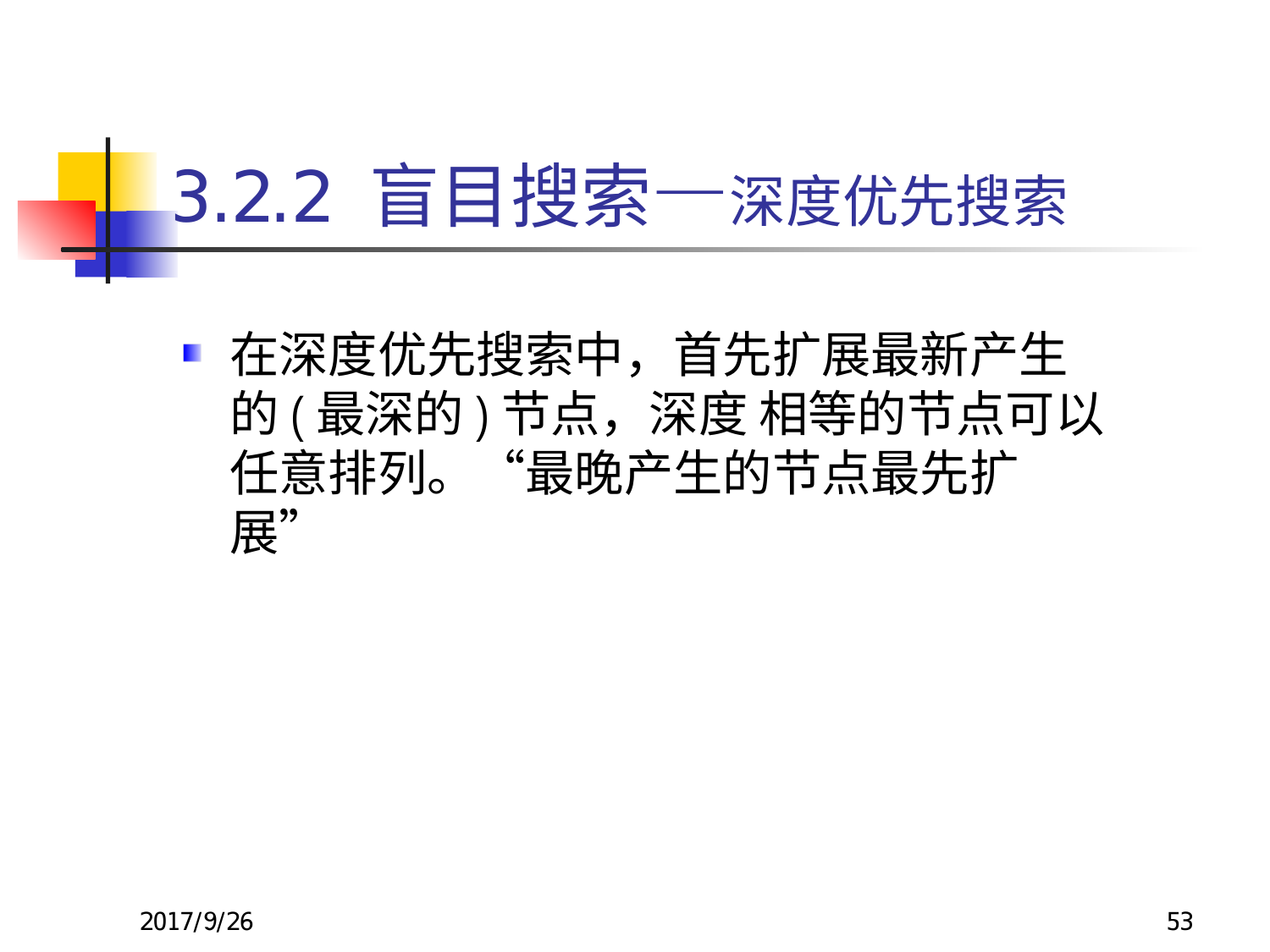

# 3.2.2 盲目搜索—深度优先搜索
在深度优先搜索中，首先扩展最新产生的(最深的)节点，深度 相等的节点可以任意排列。“最晚产生的节点最先扩展”

2017/9/26
53